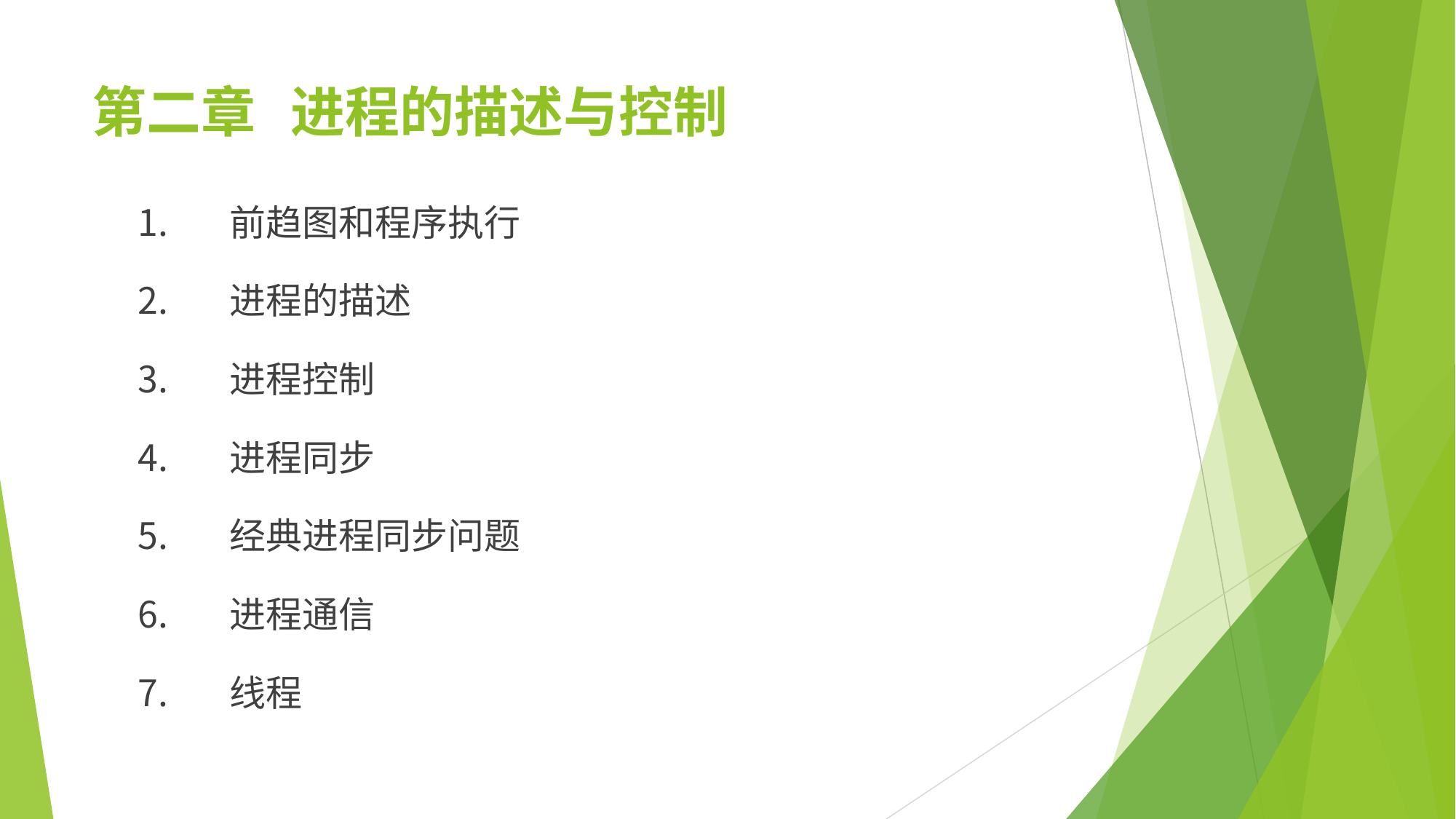

# 第二章	进程的描述与控制
前趋图和程序执行

进程的描述

进程控制

进程同步

经典进程同步问题

进程通信

线程